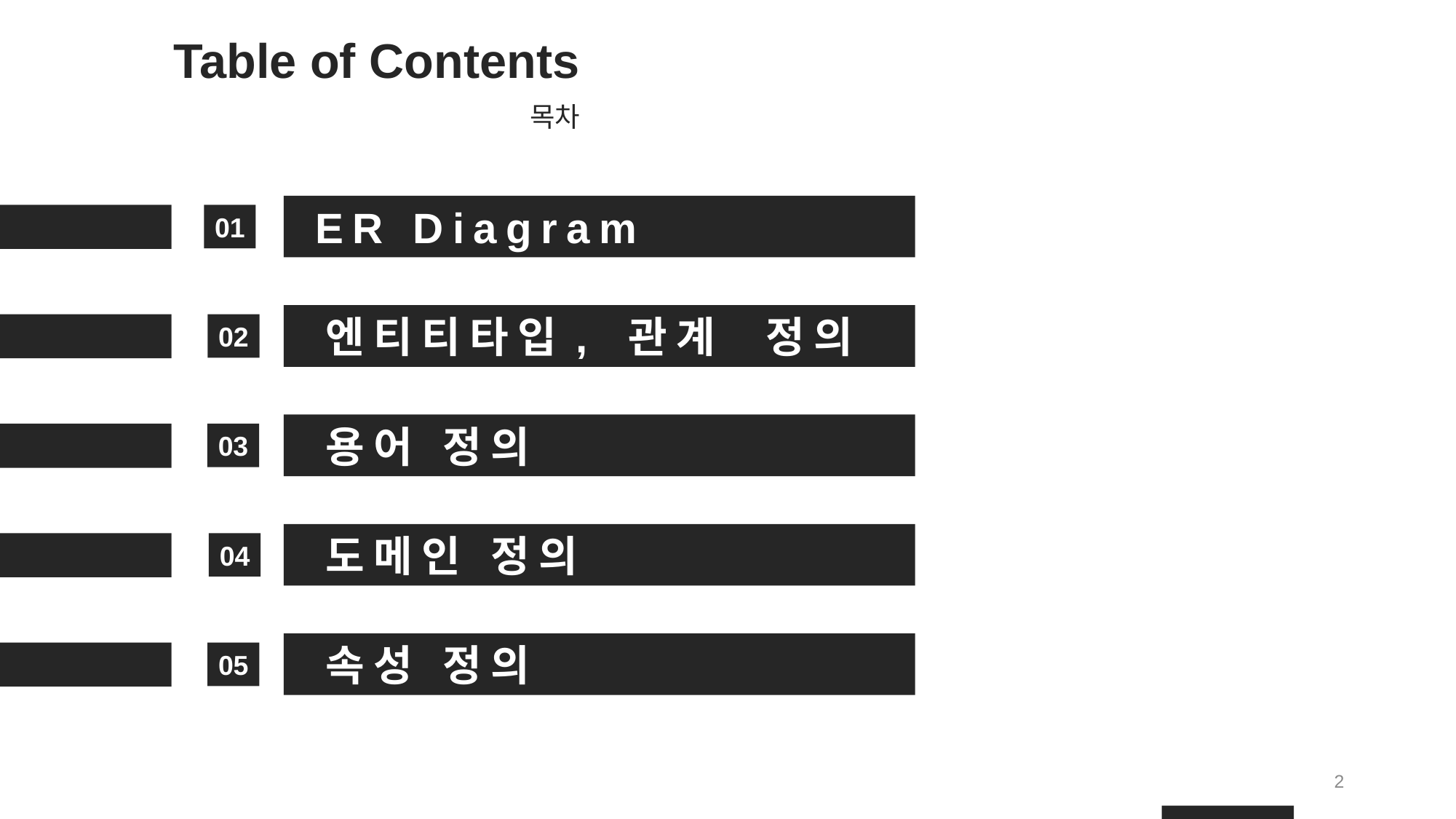

Table of Contents
목차
 ER Diagram
01

 엔티티타입, 관계  정의
02

 용어 정의
03

 도메인 정의
04

 속성 정의
05

2